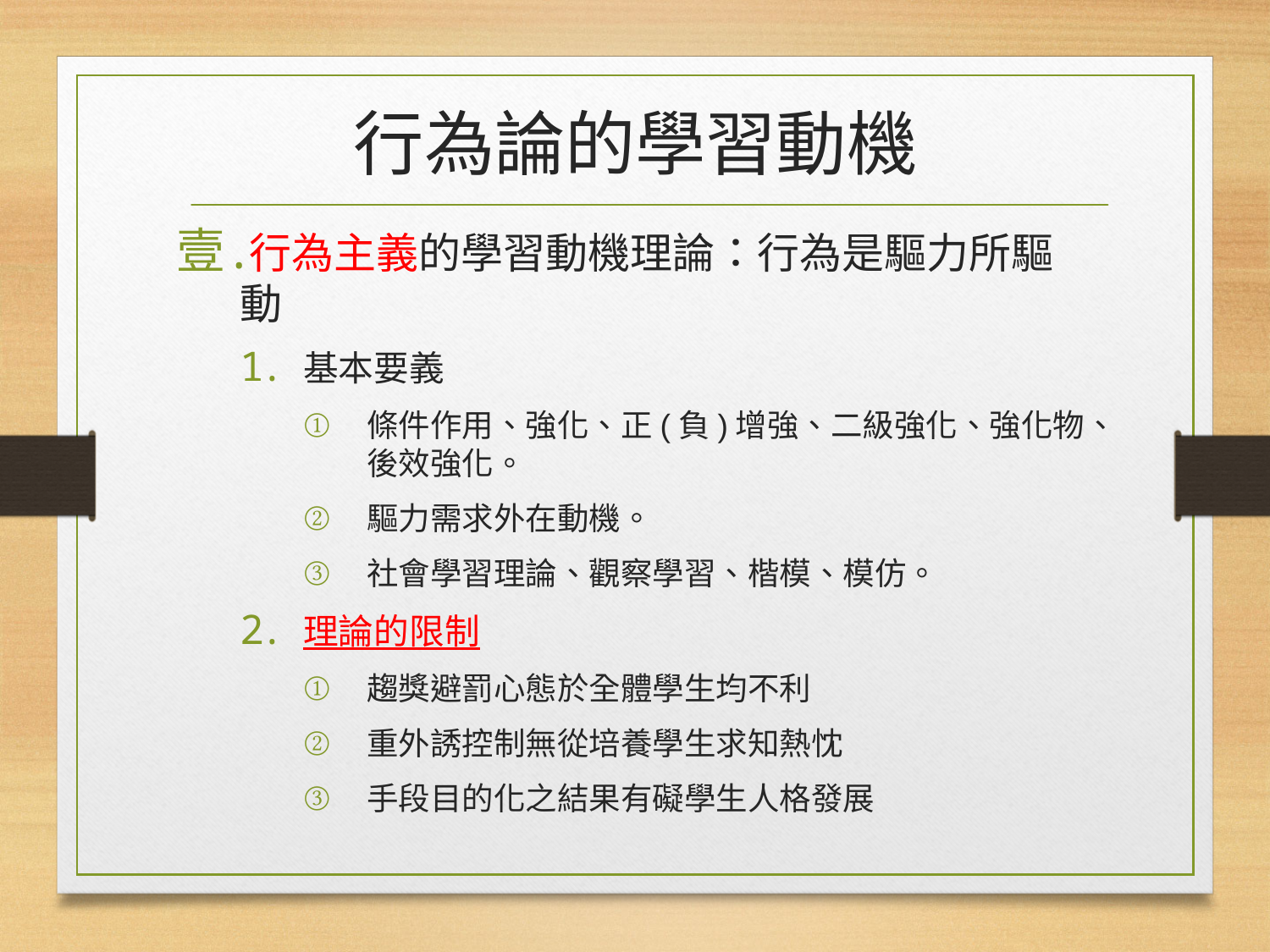

# 行為論的學習動機
行為主義的學習動機理論：行為是驅力所驅動
基本要義
條件作用、強化、正(負)增強、二級強化、強化物、後效強化。
驅力需求外在動機。
社會學習理論、觀察學習、楷模、模仿。
理論的限制
趨獎避罰心態於全體學生均不利
重外誘控制無從培養學生求知熱忱
手段目的化之結果有礙學生人格發展